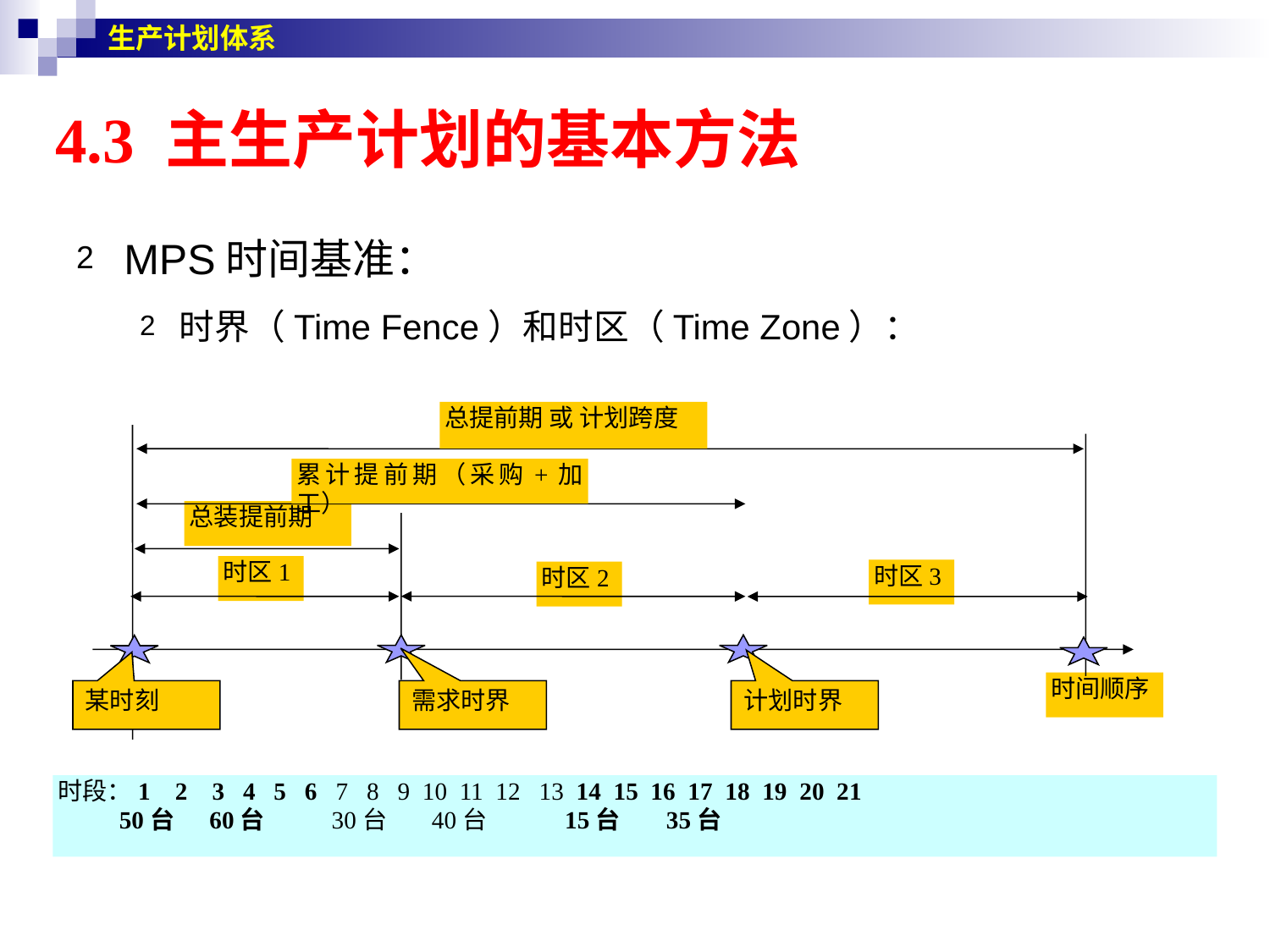

生产计划体系
# 4.3 主生产计划的基本方法
MPS时间基准：
时界（Time Fence）和时区（Time Zone）：
总提前期 或 计划跨度

累计提前期（采购+加工）

总装提前期

时区1

时区3

时区2

时间顺序
某时刻
需求时界
计划时界
时段：1    2    3   4   5   6   7   8   9  10  11  12   13  14  15  16  17  18  19  20  21
          50台     60台           30台       40台             15台       35台